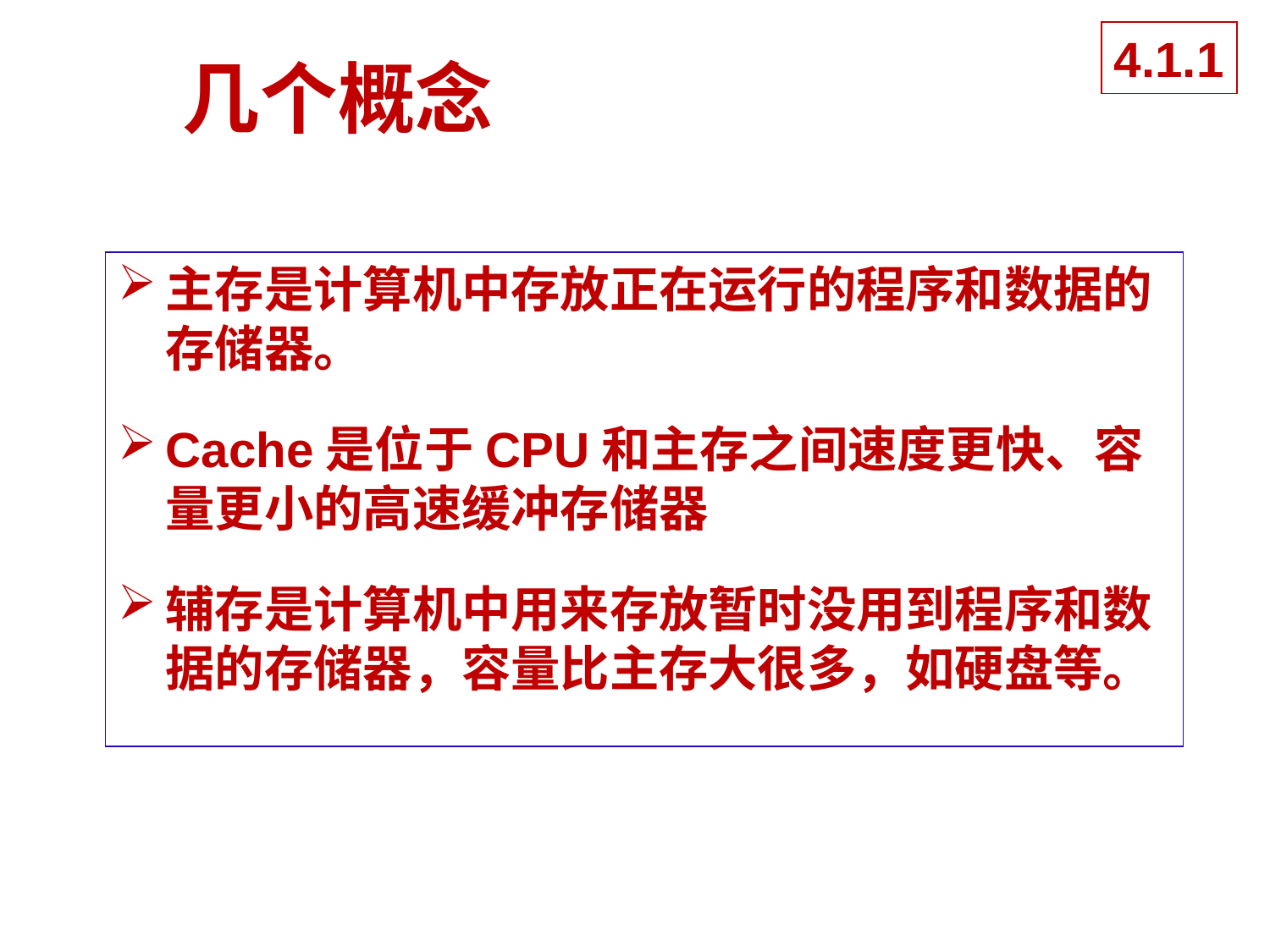

4.1.1
# 几个概念
主存是计算机中存放正在运行的程序和数据的存储器。
Cache是位于CPU和主存之间速度更快、容量更小的高速缓冲存储器
辅存是计算机中用来存放暂时没用到程序和数据的存储器，容量比主存大很多，如硬盘等。